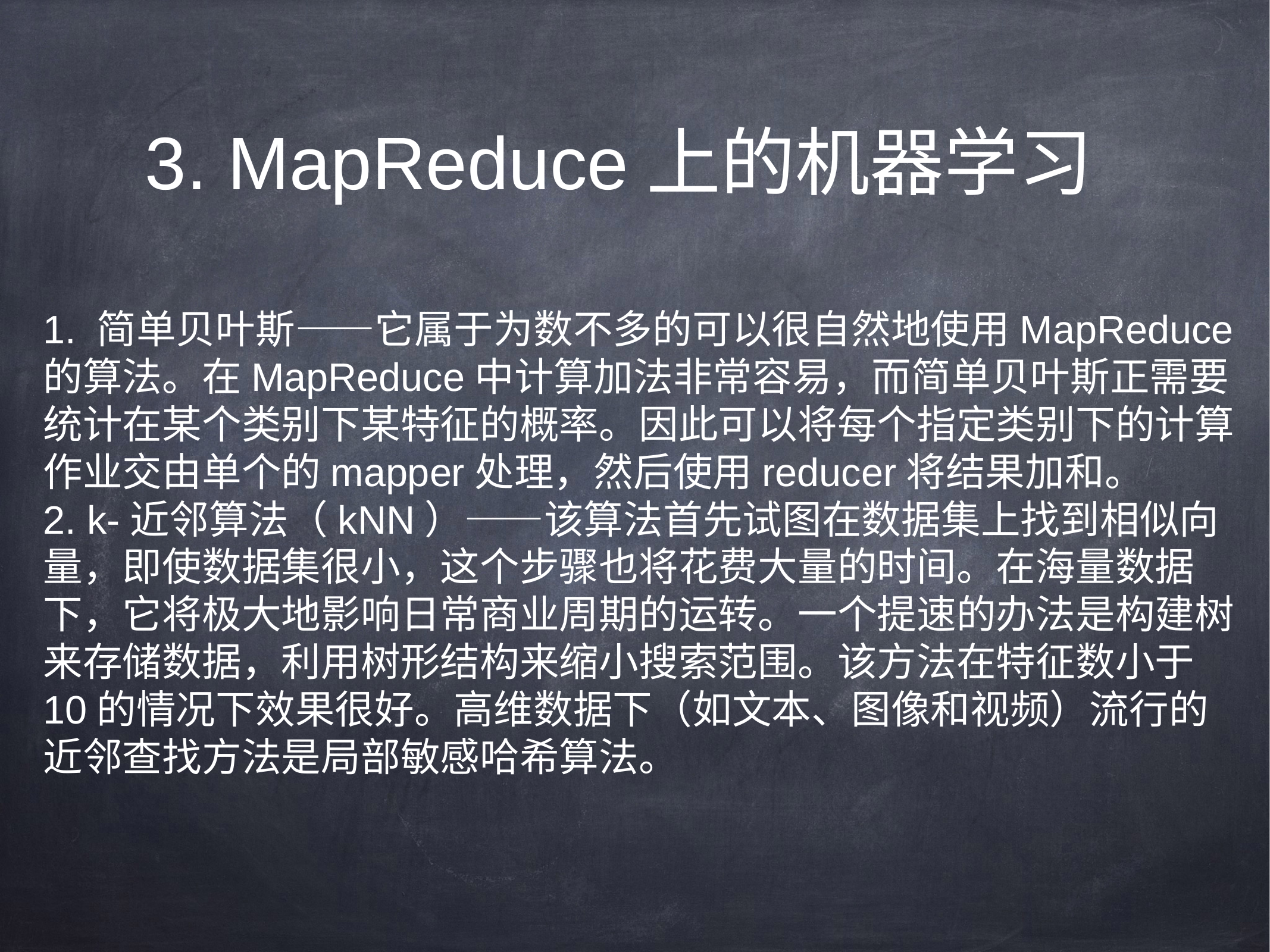

# 3. MapReduce上的机器学习
1. 简单贝叶斯——它属于为数不多的可以很自然地使用MapReduce的算法。在MapReduce中计算加法非常容易，而简单贝叶斯正需要统计在某个类别下某特征的概率。因此可以将每个指定类别下的计算作业交由单个的mapper处理，然后使用reducer将结果加和。
2. k-近邻算法（kNN）——该算法首先试图在数据集上找到相似向量，即使数据集很小，这个步骤也将花费大量的时间。在海量数据下，它将极大地影响日常商业周期的运转。一个提速的办法是构建树来存储数据，利用树形结构来缩小搜索范围。该方法在特征数小于10的情况下效果很好。高维数据下（如文本、图像和视频）流行的近邻查找方法是局部敏感哈希算法。